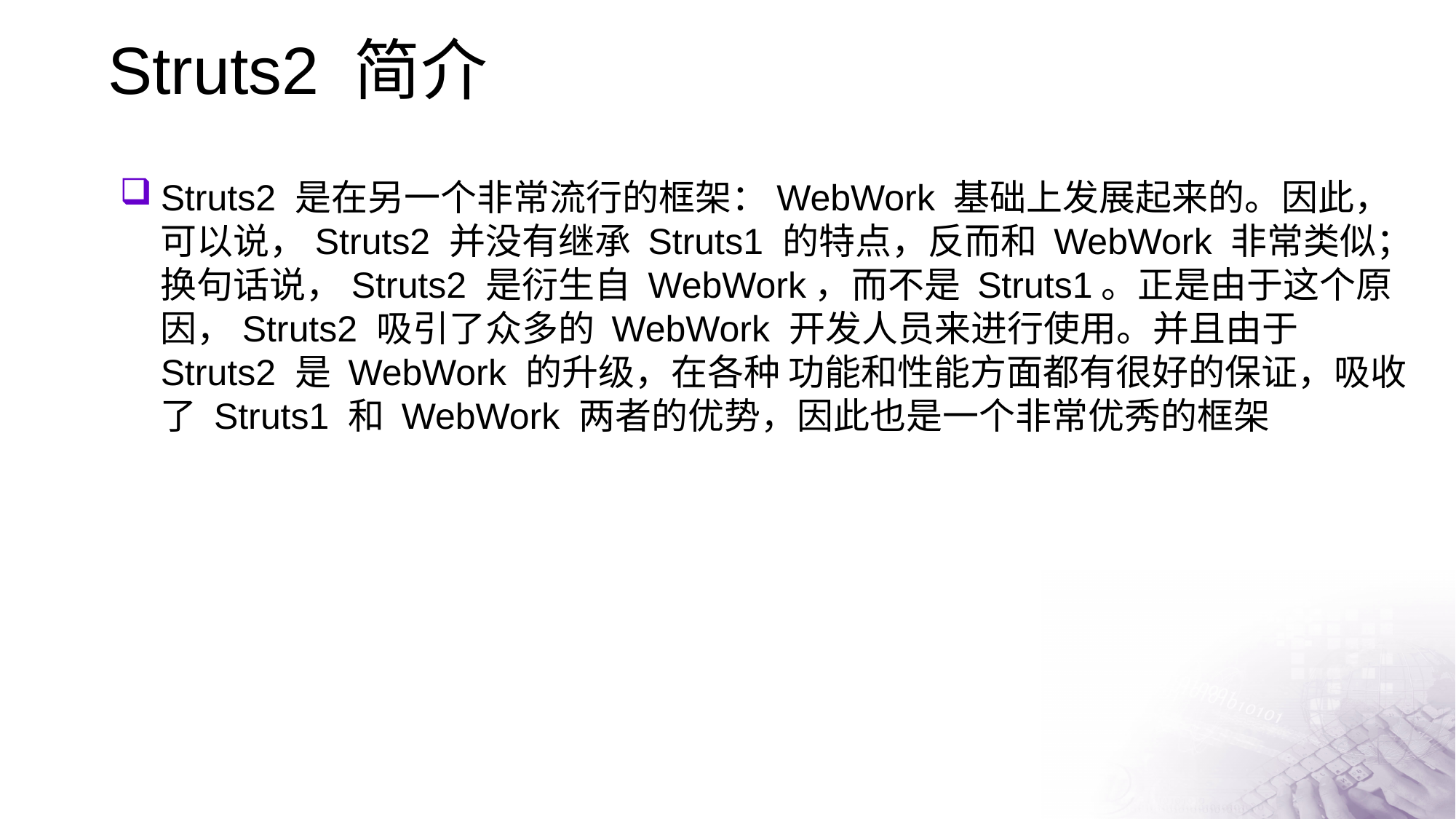

# Struts2 简介
Struts2 是在另一个非常流行的框架：WebWork 基础上发展起来的。因此，可以说，Struts2 并没有继承 Struts1 的特点，反而和 WebWork 非常类似；换句话说，Struts2 是衍生自 WebWork，而不是 Struts1。正是由于这个原因，Struts2 吸引了众多的 WebWork 开发人员来进行使用。并且由于 Struts2 是 WebWork 的升级，在各种 功能和性能方面都有很好的保证，吸收了 Struts1 和 WebWork 两者的优势，因此也是一个非常优秀的框架